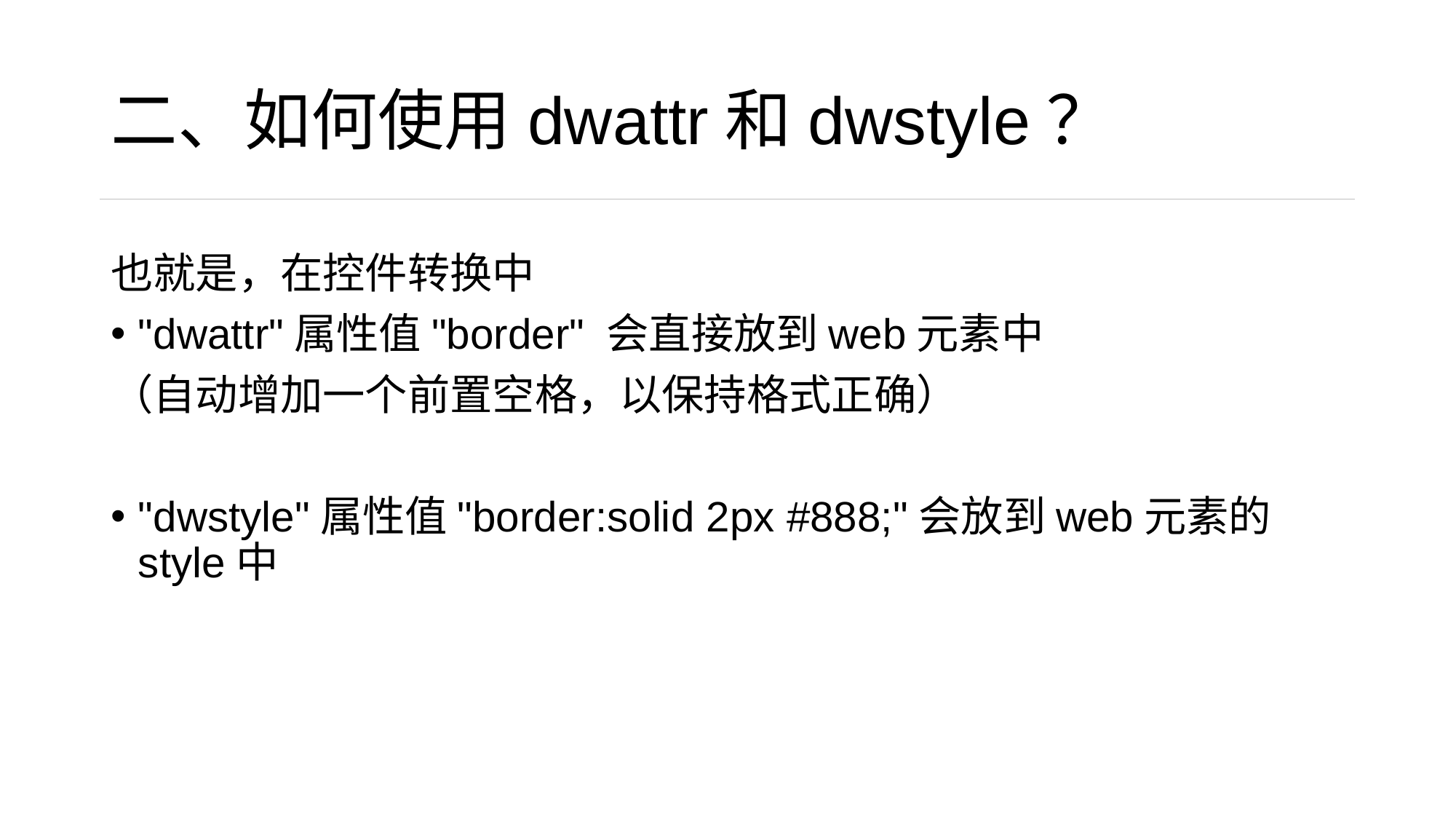

# 二、如何使用dwattr和dwstyle？
也就是，在控件转换中
"dwattr"属性值"border" 会直接放到web元素中
（自动增加一个前置空格，以保持格式正确）

"dwstyle"属性值"border:solid 2px #888;"会放到web元素的style中